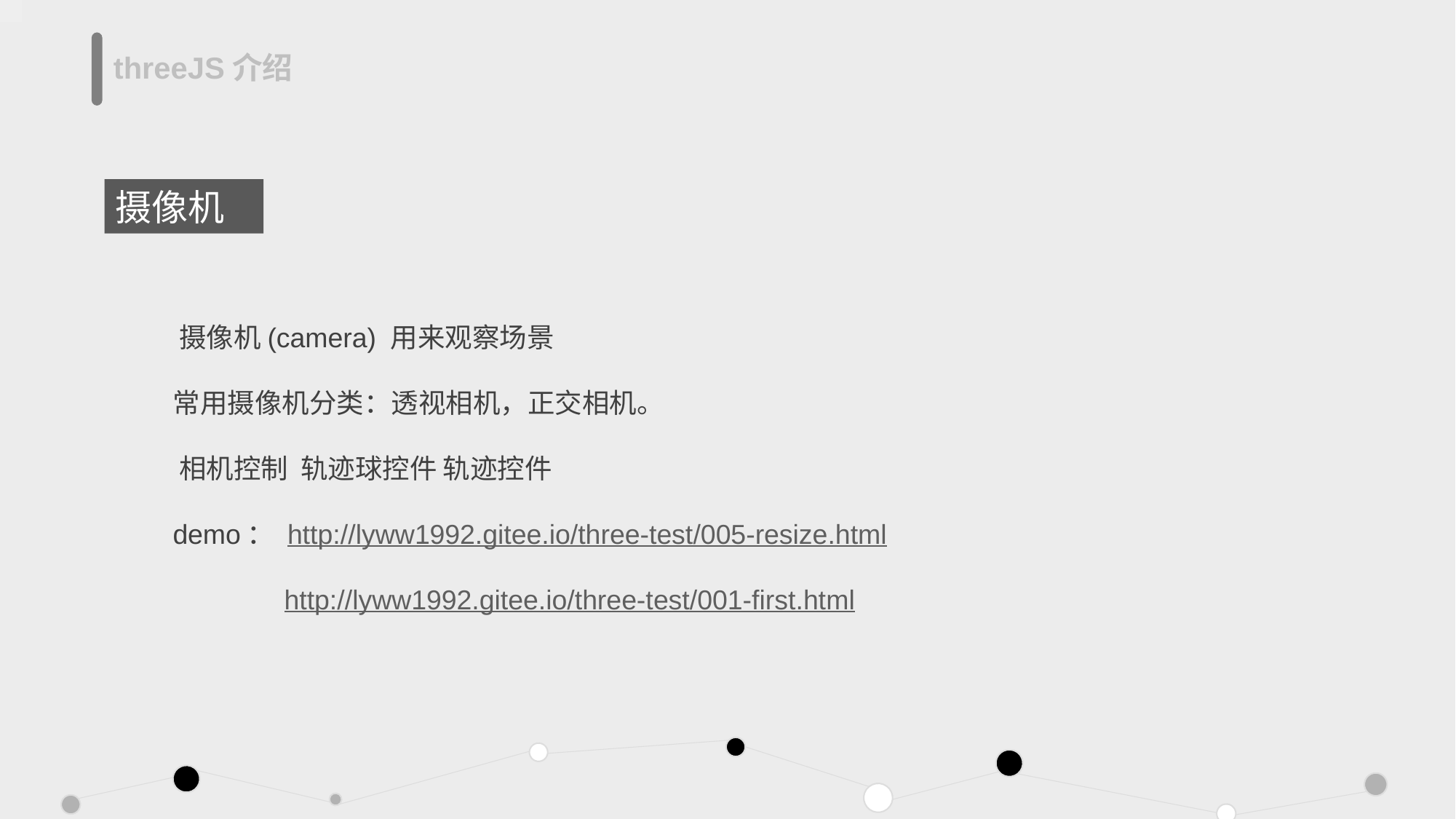

threeJS介绍

摄像机

       摄像机(camera) 用来观察场景

      常用摄像机分类：透视相机，正交相机。

       相机控制  轨迹球控件 轨迹控件
      demo： http://lyww1992.gitee.io/three-test/005-resize.html

	      http://lyww1992.gitee.io/three-test/001-first.html